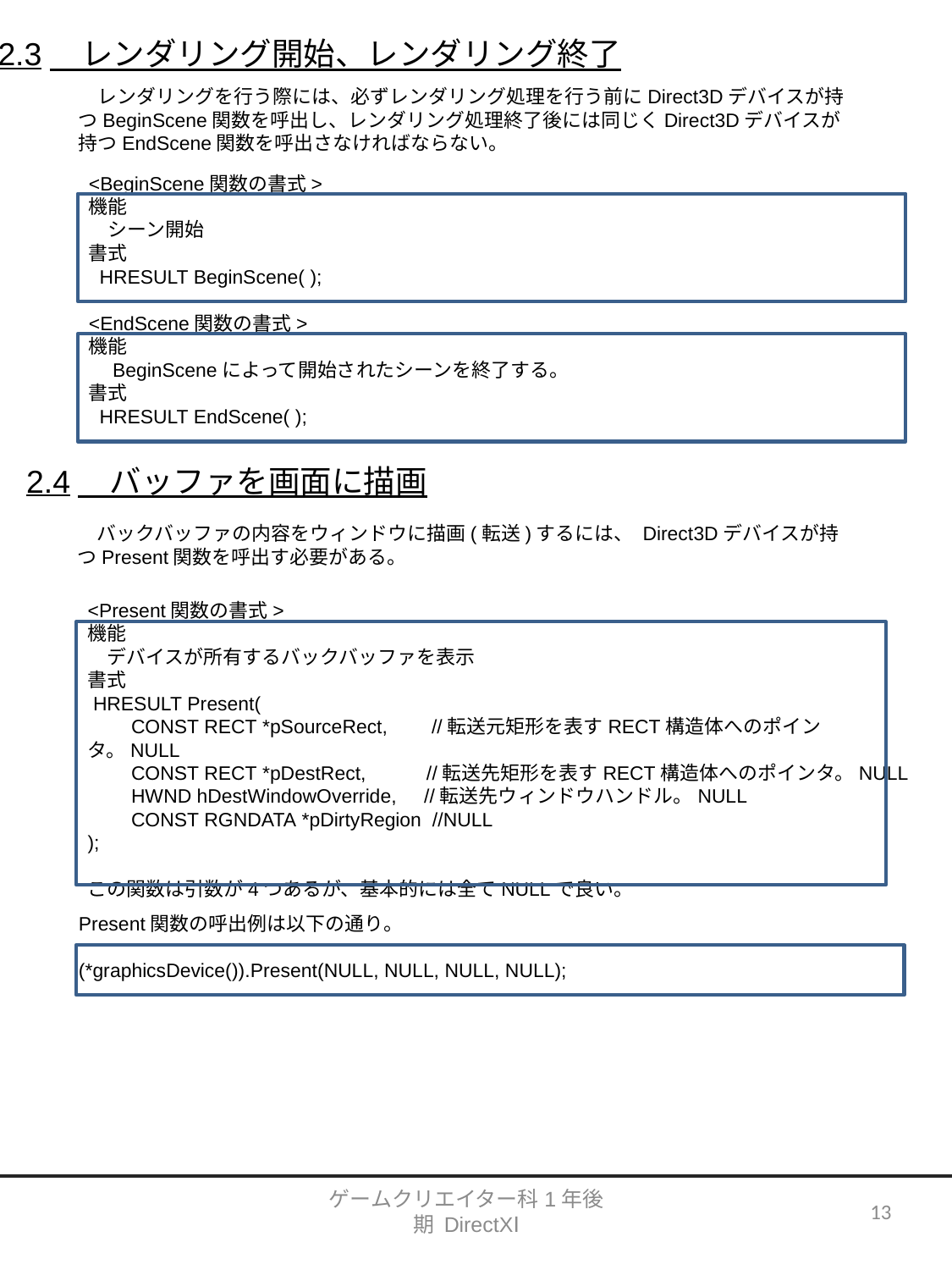

2.3　レンダリング開始、レンダリング終了
　レンダリングを行う際には、必ずレンダリング処理を行う前にDirect3Dデバイスが持つBeginScene関数を呼出し、レンダリング処理終了後には同じくDirect3Dデバイスが持つEndScene関数を呼出さなければならない。
<BeginScene関数の書式>
機能
　シーン開始
書式
  HRESULT BeginScene( );

<EndScene関数の書式>
機能
　BeginSceneによって開始されたシーンを終了する。
書式
  HRESULT EndScene( );

2.4　バッファを画面に描画
　バックバッファの内容をウィンドウに描画(転送)するには、 Direct3Dデバイスが持つPresent関数を呼出す必要がある。
<Present関数の書式>
機能
　デバイスが所有するバックバッファを表示
書式
 HRESULT Present(
　　CONST RECT *pSourceRect,        //転送元矩形を表すRECT構造体へのポインタ。NULL
　　CONST RECT *pDestRect,           //転送先矩形を表すRECT構造体へのポインタ。NULL
　　HWND hDestWindowOverride,     //転送先ウィンドウハンドル。NULL
　　CONST RGNDATA *pDirtyRegion  //NULL
);

この関数は引数が4つあるが、基本的には全てNULLで良い。

Present関数の呼出例は以下の通り。

(*graphicsDevice()).Present(NULL, NULL, NULL, NULL);

ゲームクリエイター科1年後期 DirectXⅠ
13